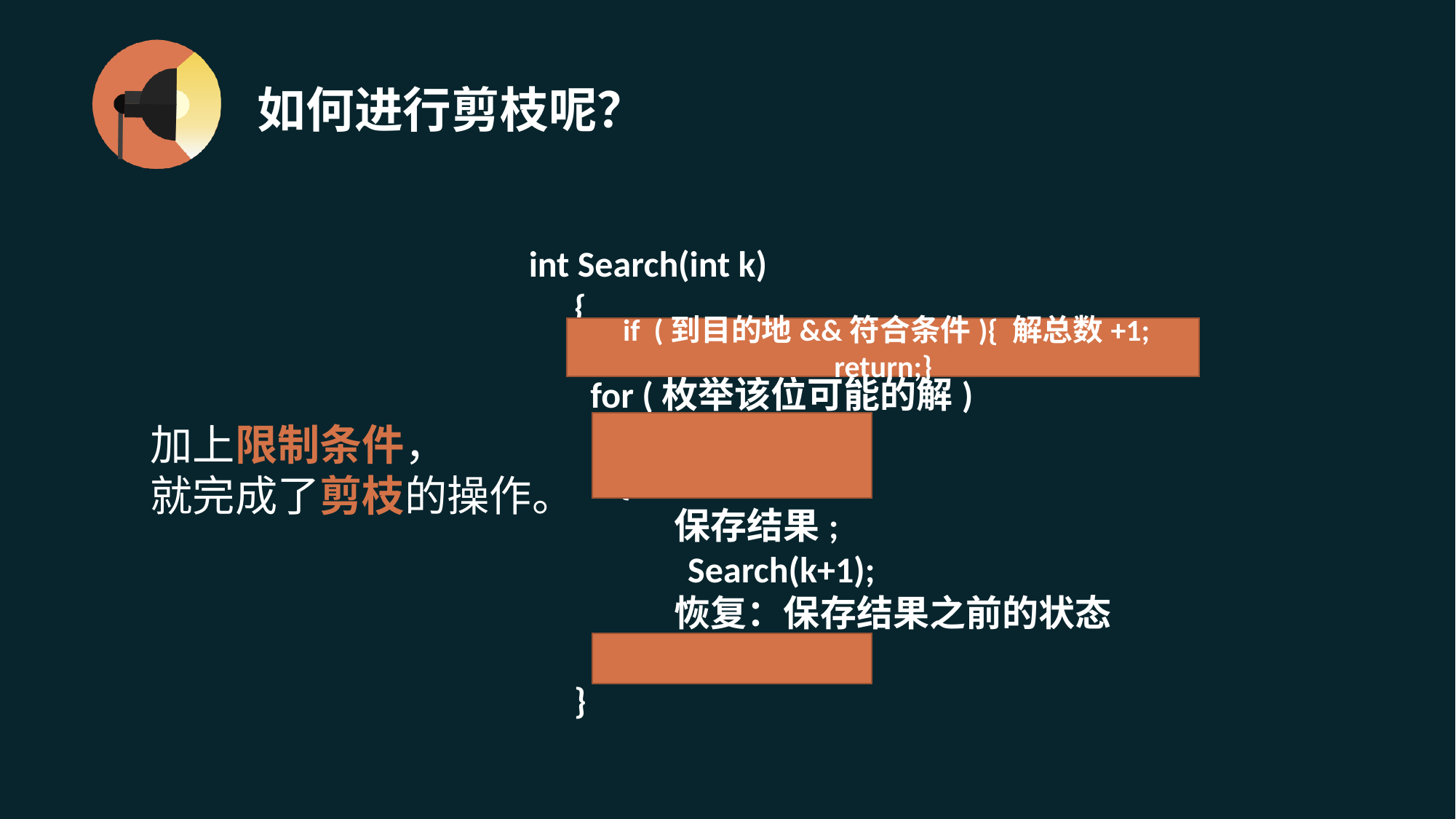

# 如何进行剪枝呢？
int Search(int k)
　{
　  if  (到目的地){解总数+1; return;}
　  for (枚举该位可能的解)
　　 if  (满足条件)
　　 {
　　　　保存结果;
　　　     Search(k+1);
　　　　恢复：保存结果之前的状态
　　}
　}
 if  (到目的地&&符合条件){ 解总数+1; return;}
加上限制条件，
就完成了剪枝的操作。